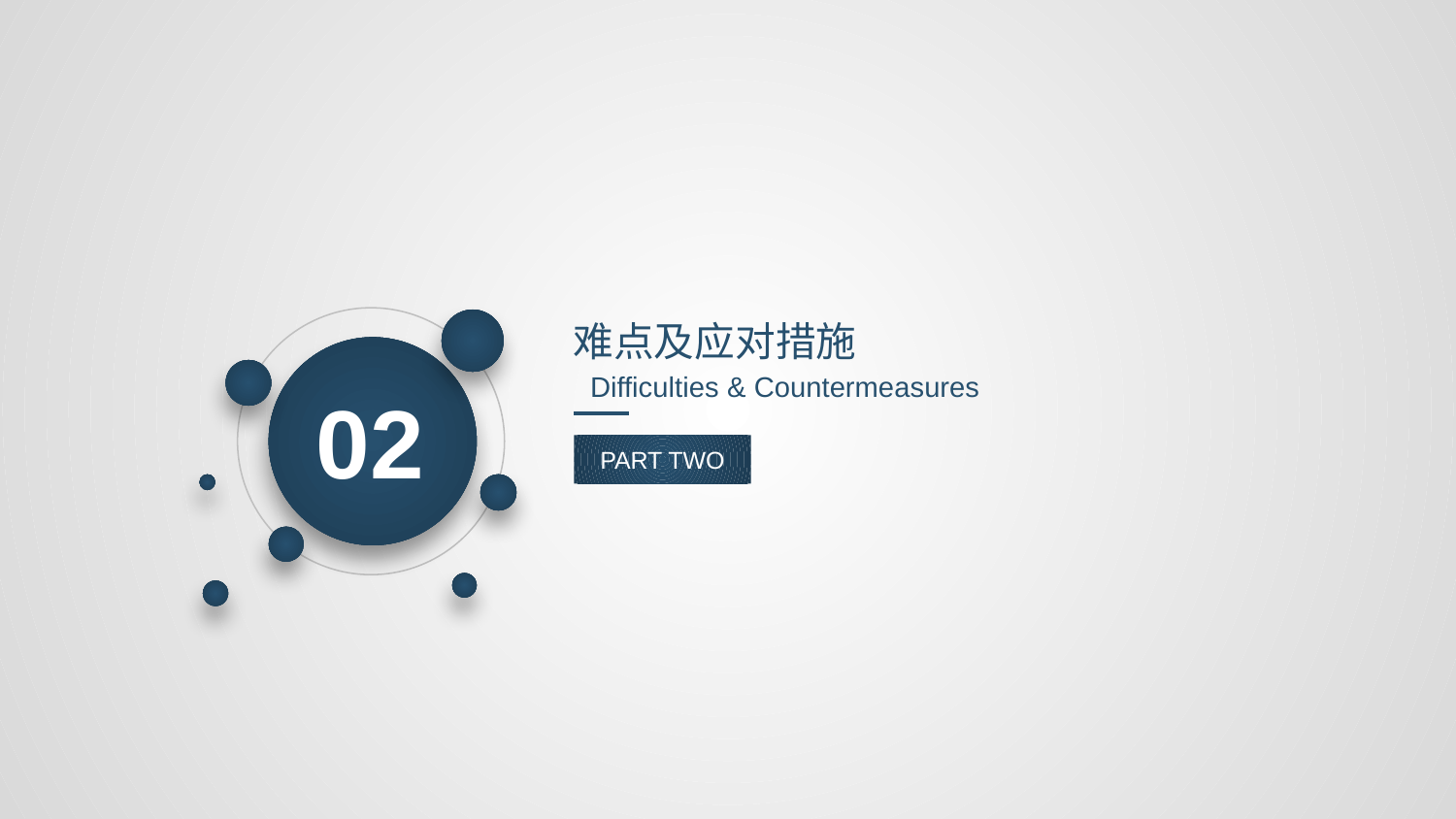

难点及应对措施

Difficulties & Countermeasures
02
PART TWO